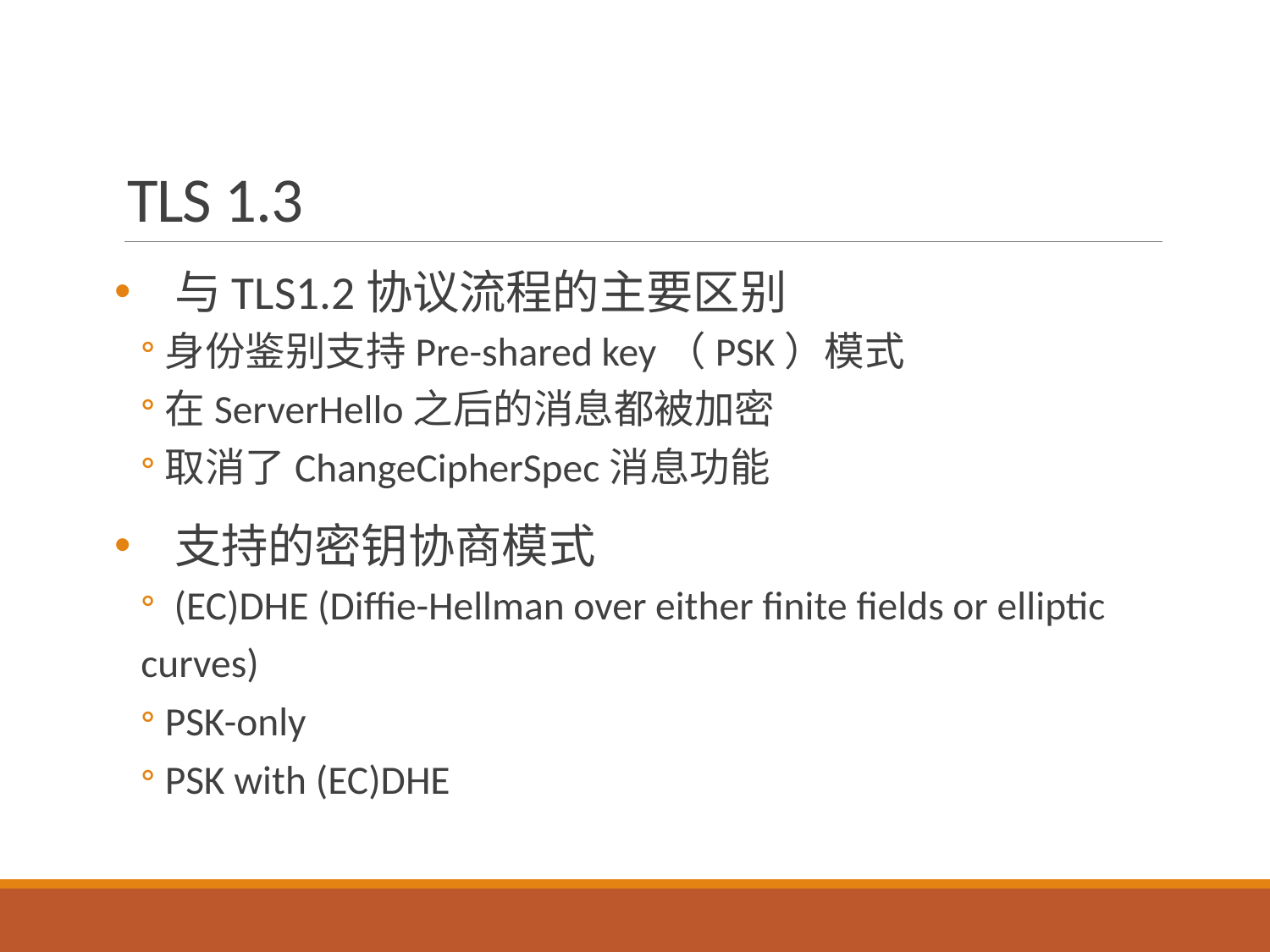

# TLS 1.3
与TLS1.2协议流程的主要区别
身份鉴别支持Pre-shared key（PSK）模式
在ServerHello之后的消息都被加密
取消了ChangeCipherSpec消息功能
支持的密钥协商模式
 (EC)DHE (Diffie-Hellman over either finite fields or elliptic
curves)
PSK-only
PSK with (EC)DHE

78